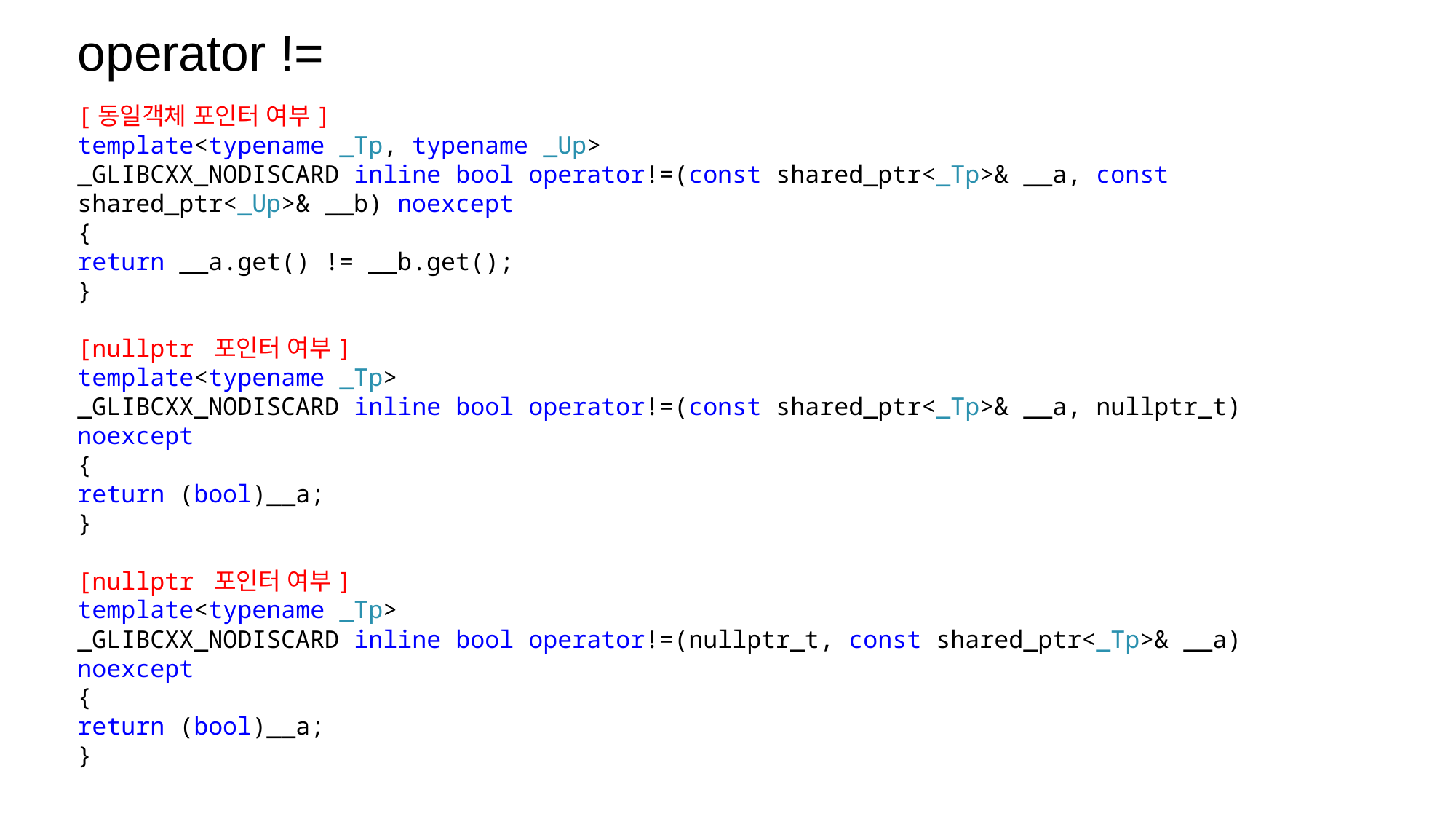

# operator !=
[동일객체 포인터 여부]
template<typename _Tp, typename _Up>
_GLIBCXX_NODISCARD inline bool operator!=(const shared_ptr<_Tp>& __a, const shared_ptr<_Up>& __b) noexcept
{
return __a.get() != __b.get();
}

[nullptr 포인터 여부]
template<typename _Tp>
_GLIBCXX_NODISCARD inline bool operator!=(const shared_ptr<_Tp>& __a, nullptr_t) noexcept
{
return (bool)__a;
}

[nullptr 포인터 여부]
template<typename _Tp>
_GLIBCXX_NODISCARD inline bool operator!=(nullptr_t, const shared_ptr<_Tp>& __a) noexcept
{
return (bool)__a;
}